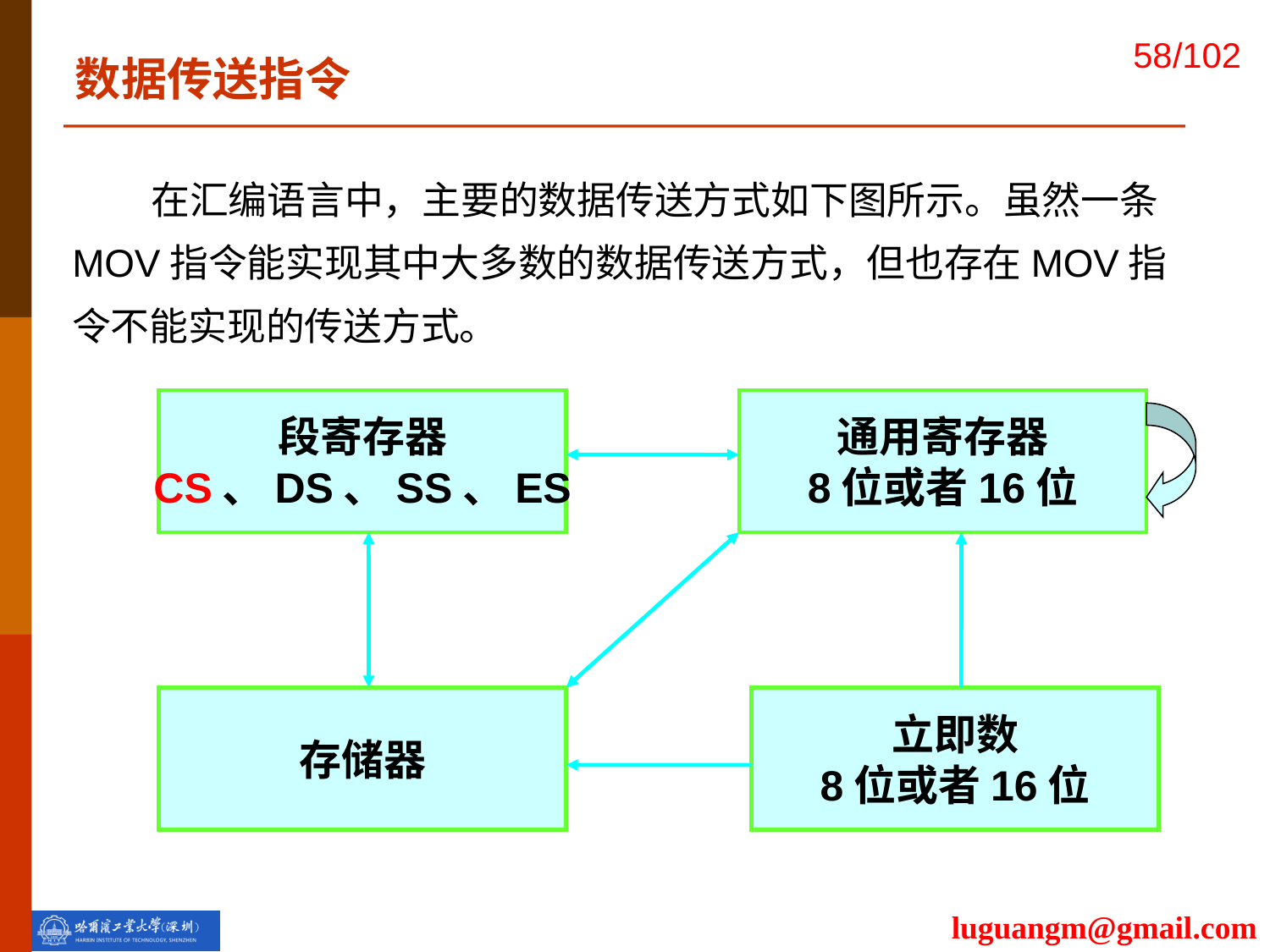

数据传送指令
        在汇编语言中，主要的数据传送方式如下图所示。虽然一条MOV指令能实现其中大多数的数据传送方式，但也存在MOV指令不能实现的传送方式。
段寄存器
CS、DS、SS、ES
通用寄存器
8位或者16位

存储器
立即数
8位或者16位